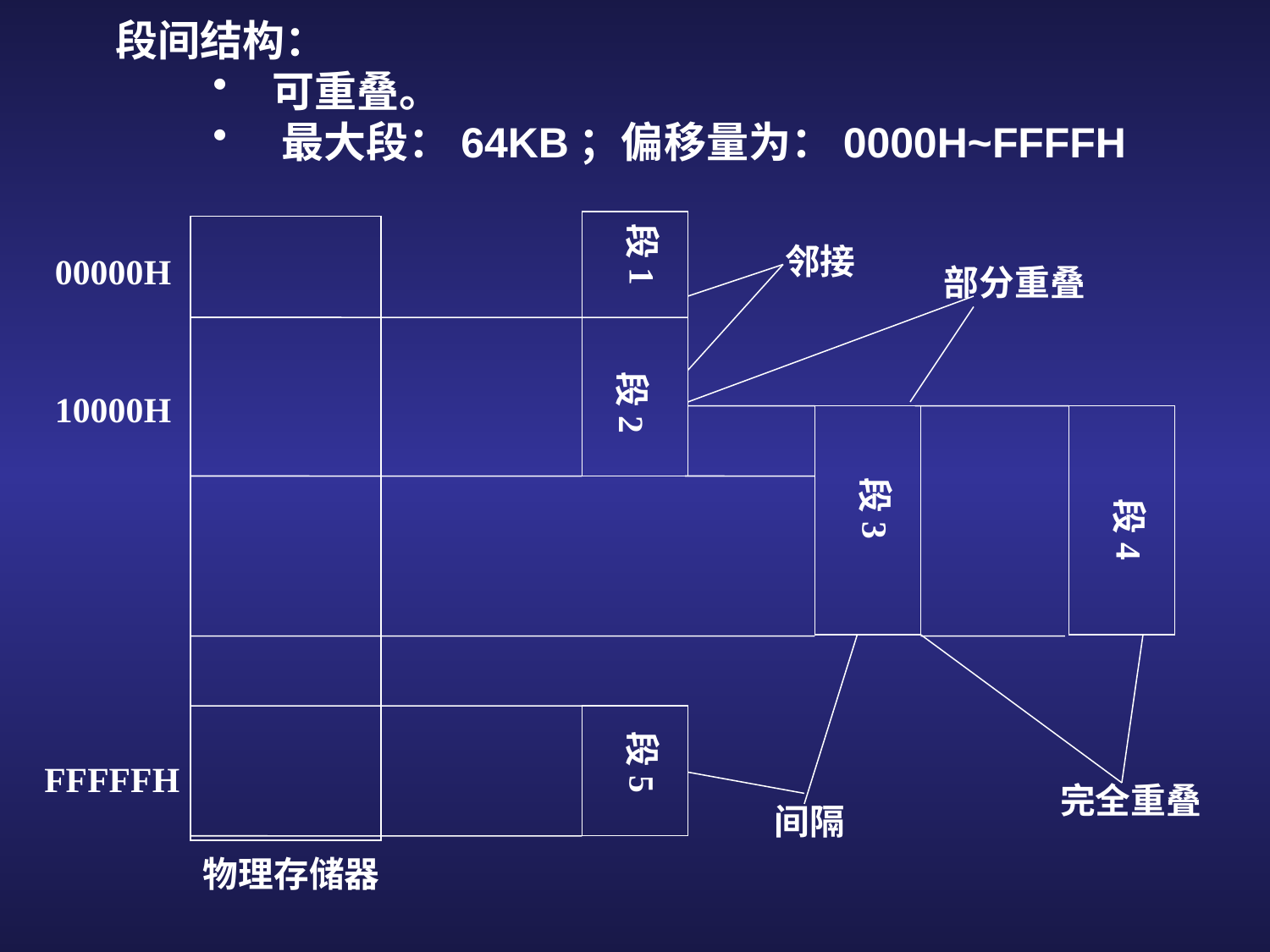

段间结构：
  可重叠。
   最大段：64KB；偏移量为：0000H~FFFFH

段1

邻接
00000H
部分重叠

段2
10000H

段3

段4

段5
FFFFFH

完全重叠
间隔

物理存储器